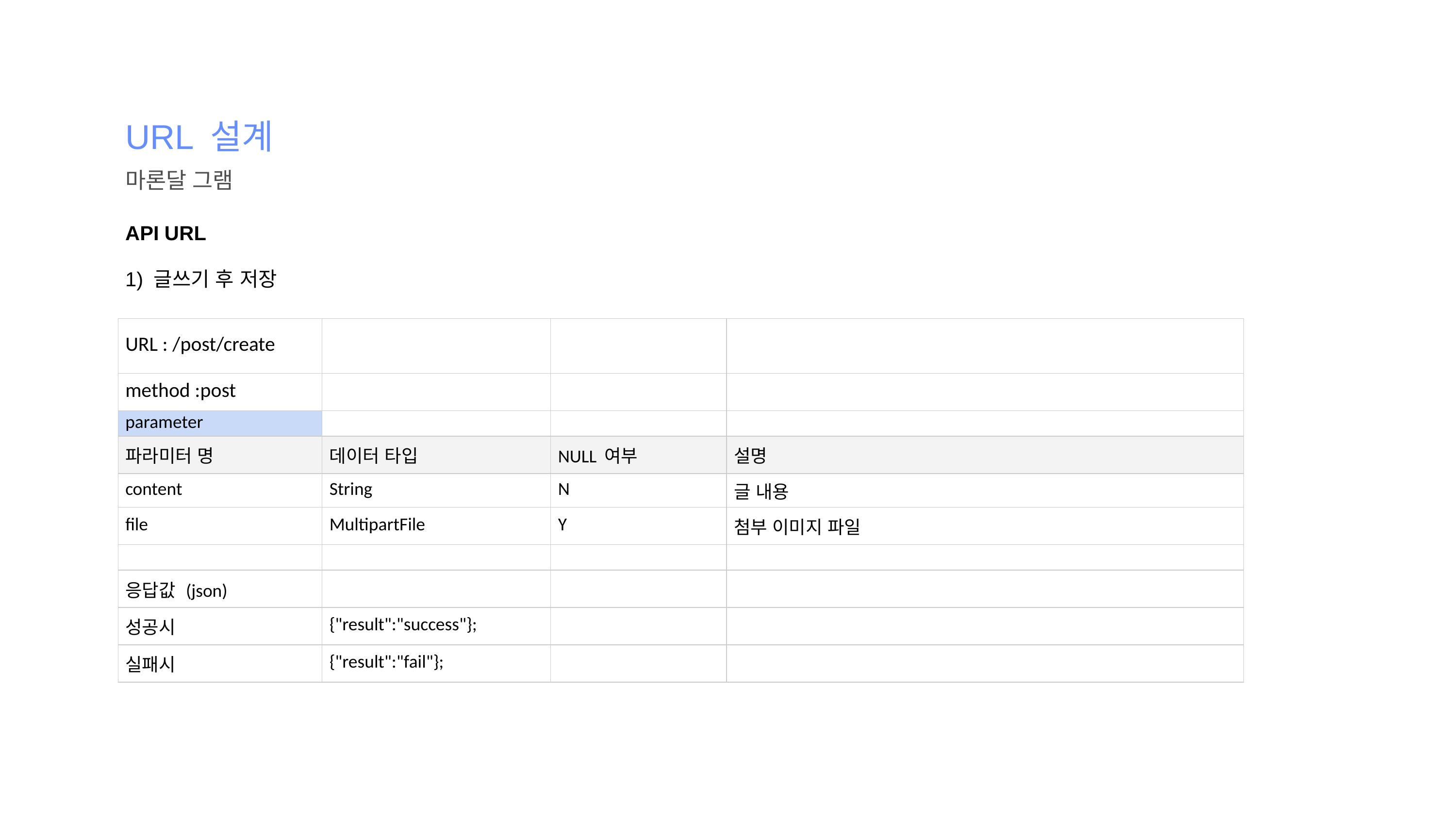

URL 설계
마론달 그램
API URL

1) 글쓰기 후 저장
| URL : /post/create |  |  |  |
| --- | --- | --- | --- |
| method :post |  |  |  |
| parameter |  |  |  |
| 파라미터 명 | 데이터 타입 | NULL 여부 | 설명 |
| content | String | N | 글 내용 |
| file | MultipartFile | Y | 첨부 이미지 파일 |
|  |  |  |  |
| 응답값 (json) |  |  |  |
| 성공시 | {"result":"success"}; |  |  |
| 실패시 | {"result":"fail"}; |  |  |